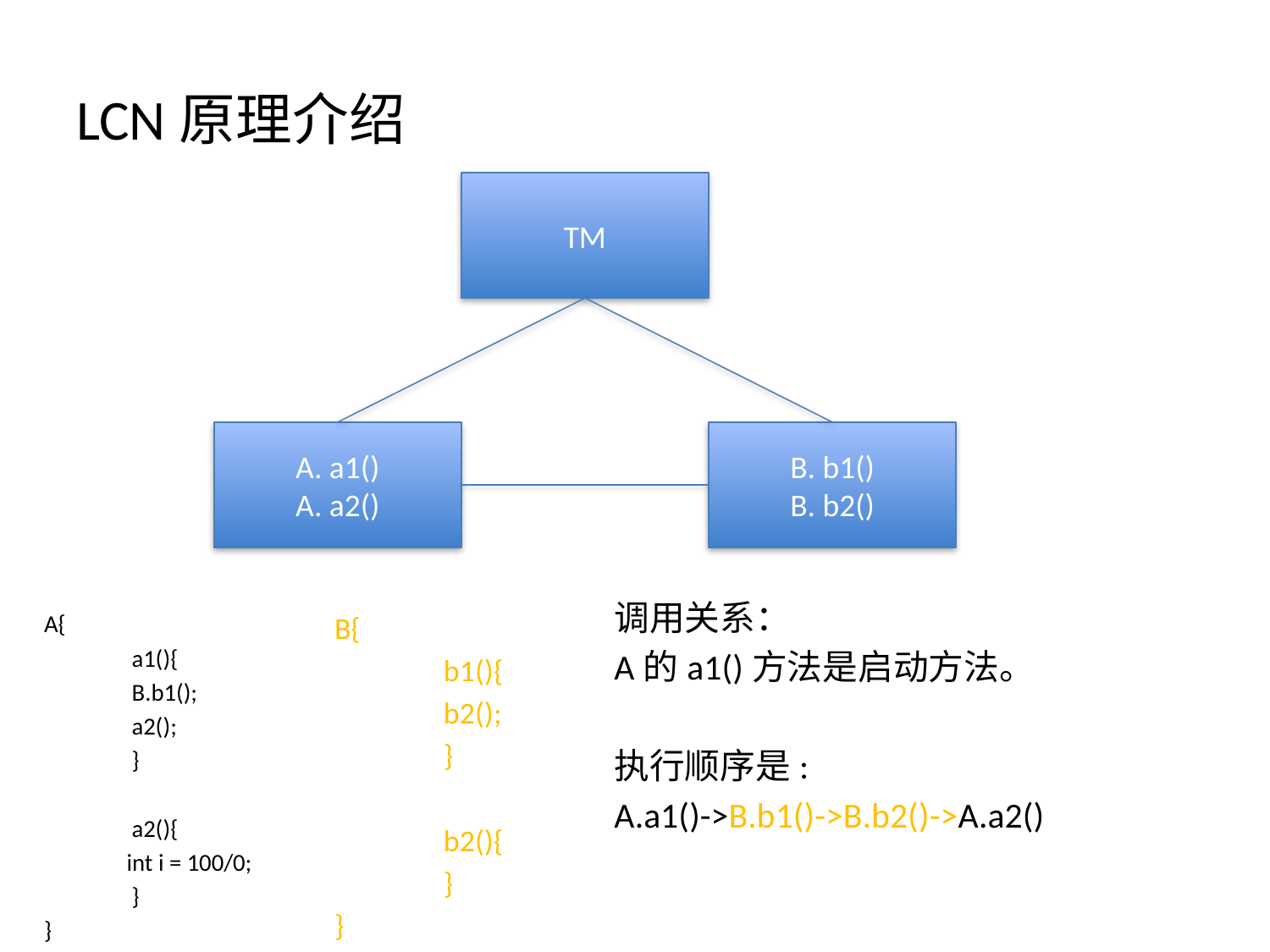

# LCN原理介绍
TM
A. a1()
A. a2()
B. b1()
B. b2()
调用关系：
A的a1()方法是启动方法。

执行顺序是:
A.a1()->B.b1()->B.b2()->A.a2()
A{
	a1(){
		B.b1();
		a2();
	}

	a2(){
               int i = 100/0;
	}
}
B{
	b1(){
		b2();
	}

	b2(){
	}
}